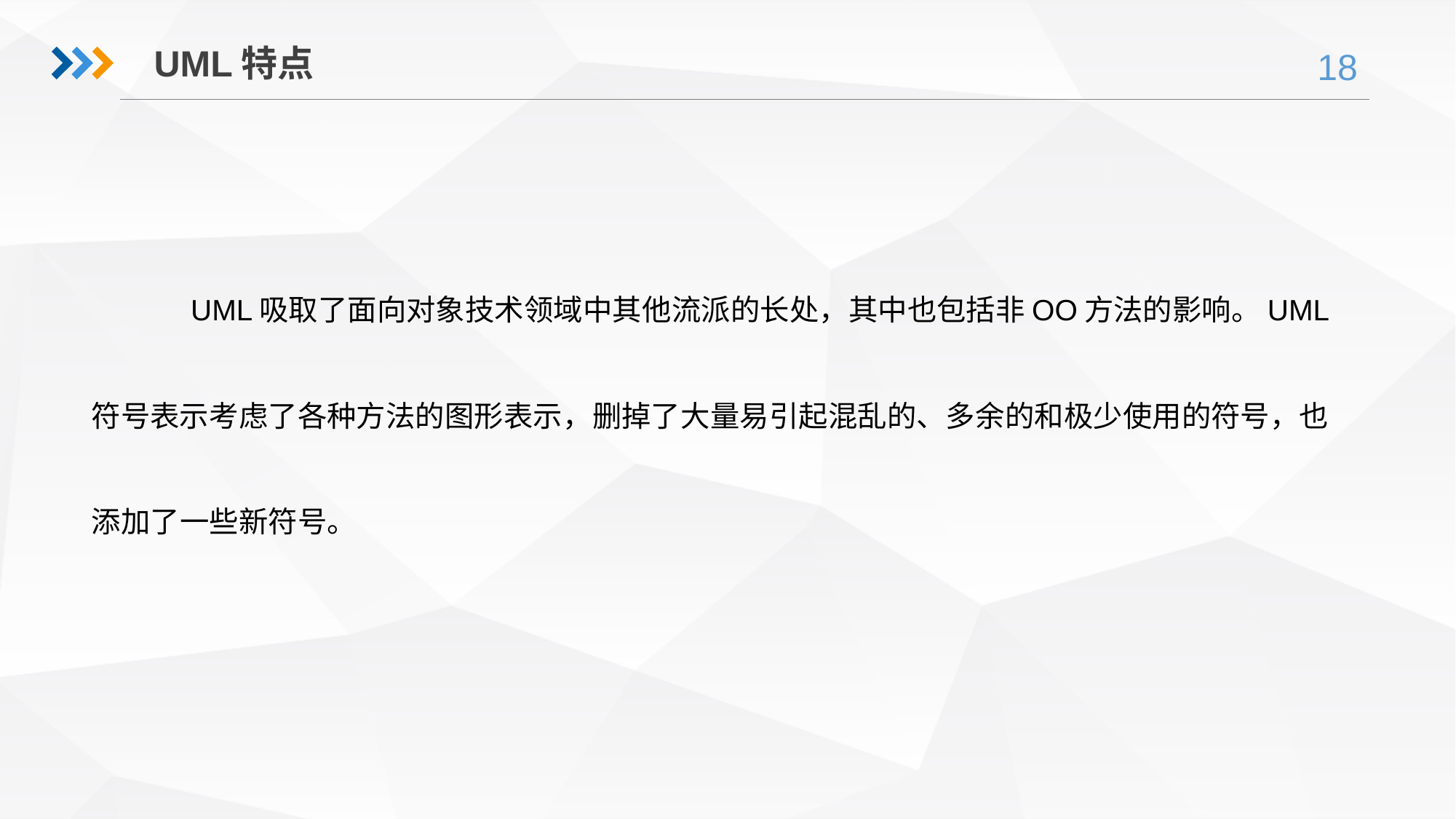

UML特点
	UML吸取了面向对象技术领域中其他流派的长处，其中也包括非OO方法的影响。UML符号表示考虑了各种方法的图形表示，删掉了大量易引起混乱的、多余的和极少使用的符号，也添加了一些新符号。